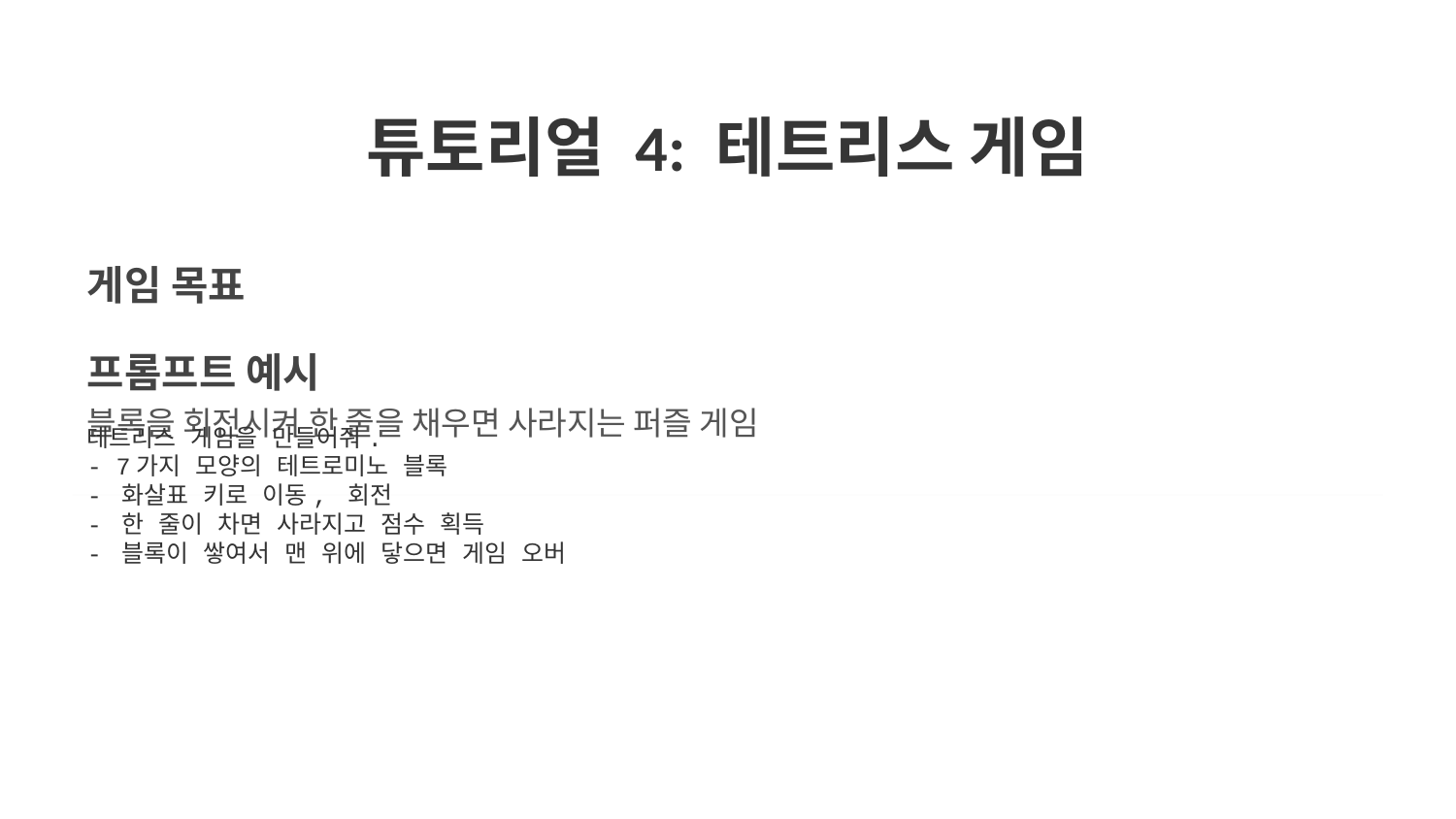

튜토리얼 4: 테트리스 게임
게임 목표
프롬프트 예시
블록을 회전시켜 한 줄을 채우면 사라지는 퍼즐 게임
테트리스 게임을 만들어줘.
- 7가지 모양의 테트로미노 블록
- 화살표 키로 이동, 회전
- 한 줄이 차면 사라지고 점수 획득
- 블록이 쌓여서 맨 위에 닿으면 게임 오버